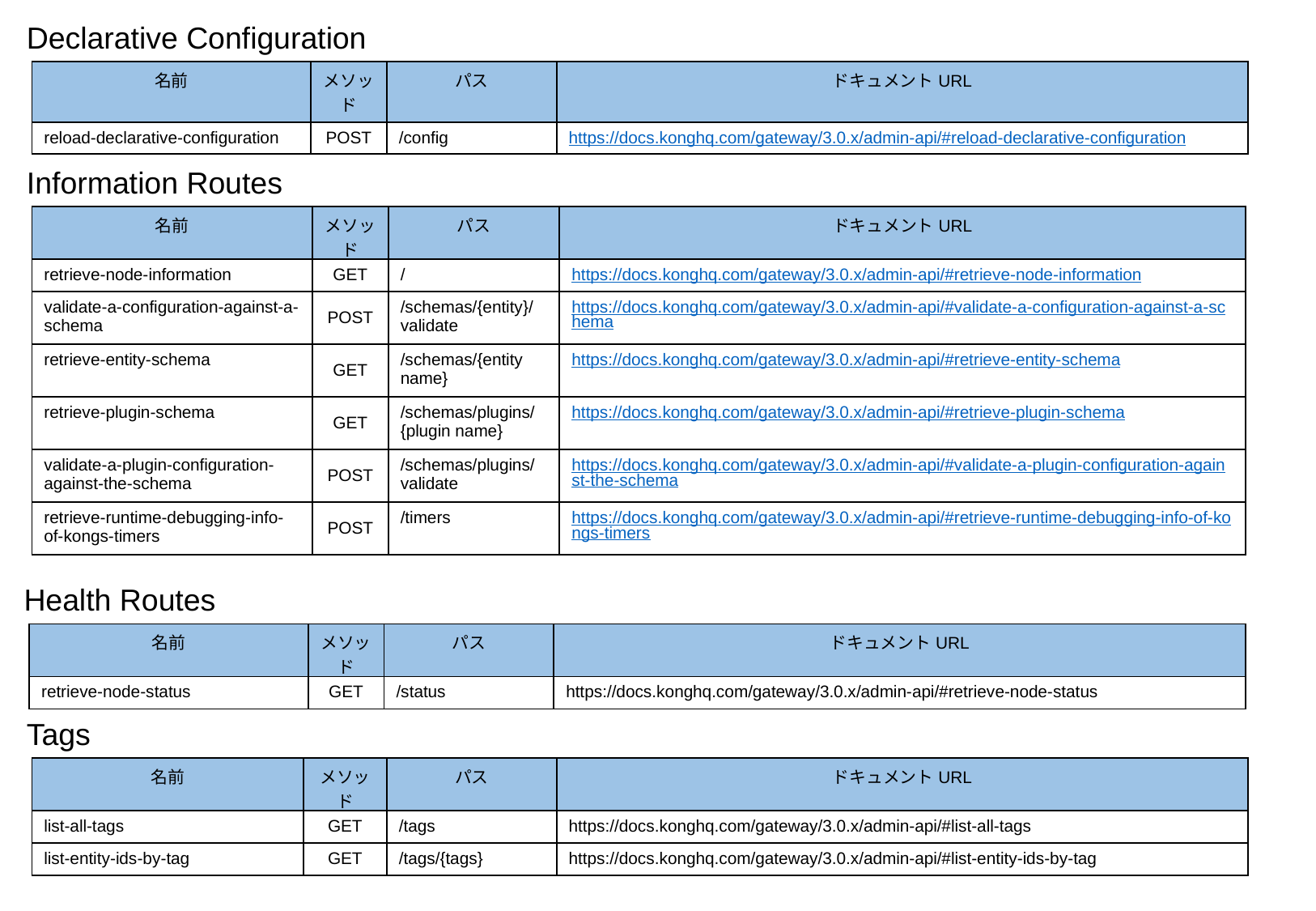

Declarative Configuration
| 名前 | メソッド | パス | ドキュメントURL |
| --- | --- | --- | --- |
| reload-declarative-configuration | POST | /config | https://docs.konghq.com/gateway/3.0.x/admin-api/#reload-declarative-configuration |
Information Routes
| 名前 | メソッド | パス | ドキュメントURL |
| --- | --- | --- | --- |
| retrieve-node-information | GET | / | https://docs.konghq.com/gateway/3.0.x/admin-api/#retrieve-node-information |
| validate-a-configuration-against-a-schema | POST | /schemas/{entity}/validate | https://docs.konghq.com/gateway/3.0.x/admin-api/#validate-a-configuration-against-a-schema |
| retrieve-entity-schema | GET | /schemas/{entity name} | https://docs.konghq.com/gateway/3.0.x/admin-api/#retrieve-entity-schema |
| retrieve-plugin-schema | GET | /schemas/plugins/{plugin name} | https://docs.konghq.com/gateway/3.0.x/admin-api/#retrieve-plugin-schema |
| validate-a-plugin-configuration-against-the-schema | POST | /schemas/plugins/validate | https://docs.konghq.com/gateway/3.0.x/admin-api/#validate-a-plugin-configuration-against-the-schema |
| retrieve-runtime-debugging-info-of-kongs-timers | POST | /timers | https://docs.konghq.com/gateway/3.0.x/admin-api/#retrieve-runtime-debugging-info-of-kongs-timers |
Health Routes
| 名前 | メソッド | パス | ドキュメントURL |
| --- | --- | --- | --- |
| retrieve-node-status | GET | /status | https://docs.konghq.com/gateway/3.0.x/admin-api/#retrieve-node-status |
Tags
| 名前 | メソッド | パス | ドキュメントURL |
| --- | --- | --- | --- |
| list-all-tags | GET | /tags | https://docs.konghq.com/gateway/3.0.x/admin-api/#list-all-tags |
| list-entity-ids-by-tag | GET | /tags/{tags} | https://docs.konghq.com/gateway/3.0.x/admin-api/#list-entity-ids-by-tag |